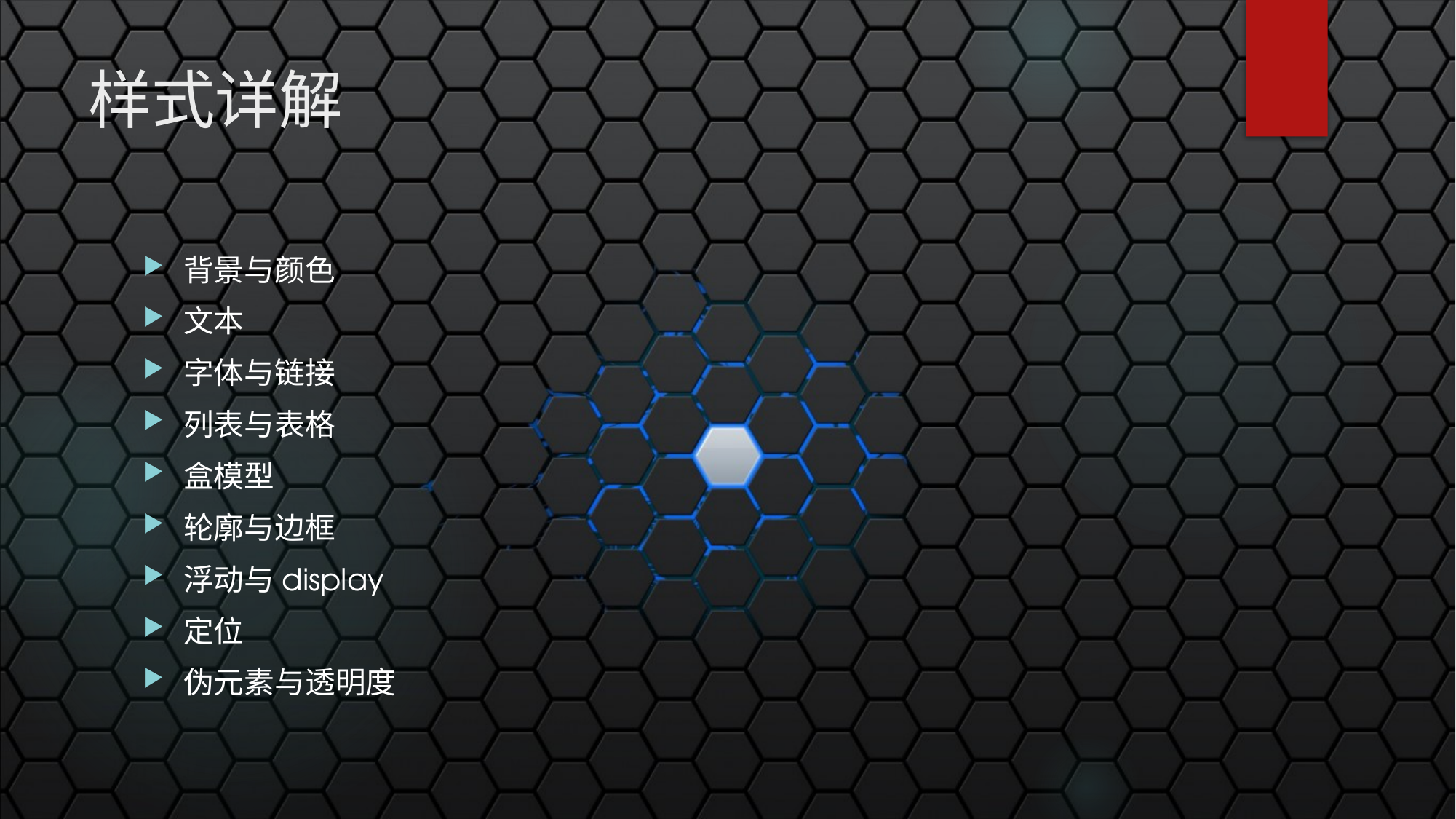

# 样式详解
背景与颜色
文本
字体与链接
列表与表格
盒模型
轮廓与边框
浮动与display
定位
伪元素与透明度